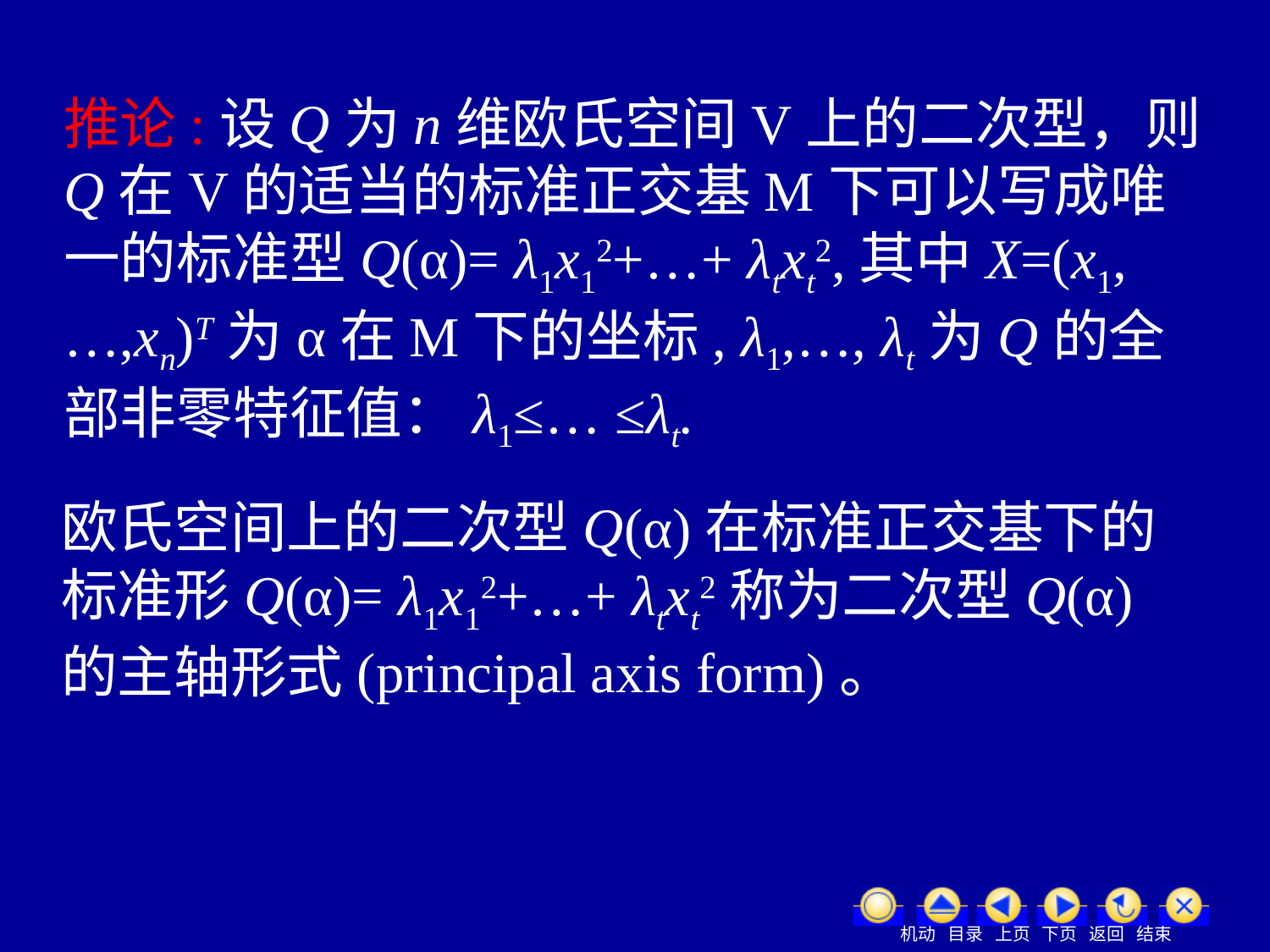

推论:设Q为n维欧氏空间V上的二次型，则Q在V的适当的标准正交基M下可以写成唯一的标准型Q(α)= λ1x12+…+ λtxt2,其中X=(x1,…,xn)T为α在M下的坐标, λ1,…, λt为Q的全部非零特征值：λ1≤… ≤λt.
欧氏空间上的二次型Q(α)在标准正交基下的标准形Q(α)= λ1x12+…+ λtxt2称为二次型Q(α)的主轴形式(principal axis form)。